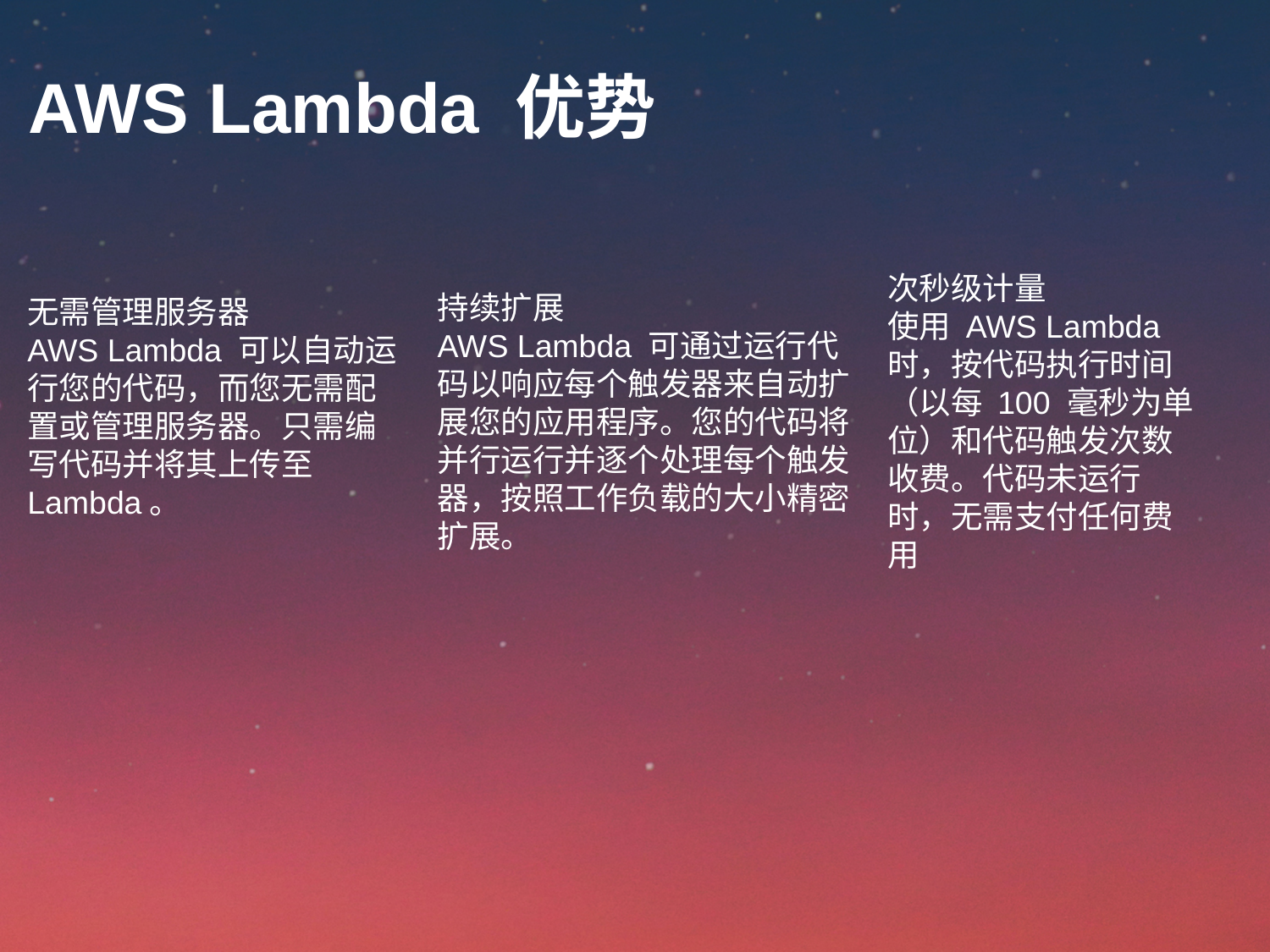

AWS Lambda 优势
次秒级计量
使用 AWS Lambda 时，按代码执行时间 （以每 100 毫秒为单位）和代码触发次数收费。代码未运行时，无需支付任何费用

持续扩展
AWS Lambda 可通过运行代码以响应每个触发器来自动扩展您的应用程序。您的代码将并行运行并逐个处理每个触发器，按照工作负载的大小精密扩展。

无需管理服务器
AWS Lambda 可以自动运行您的代码，而您无需配置或管理服务器。只需编写代码并将其上传至 Lambda。